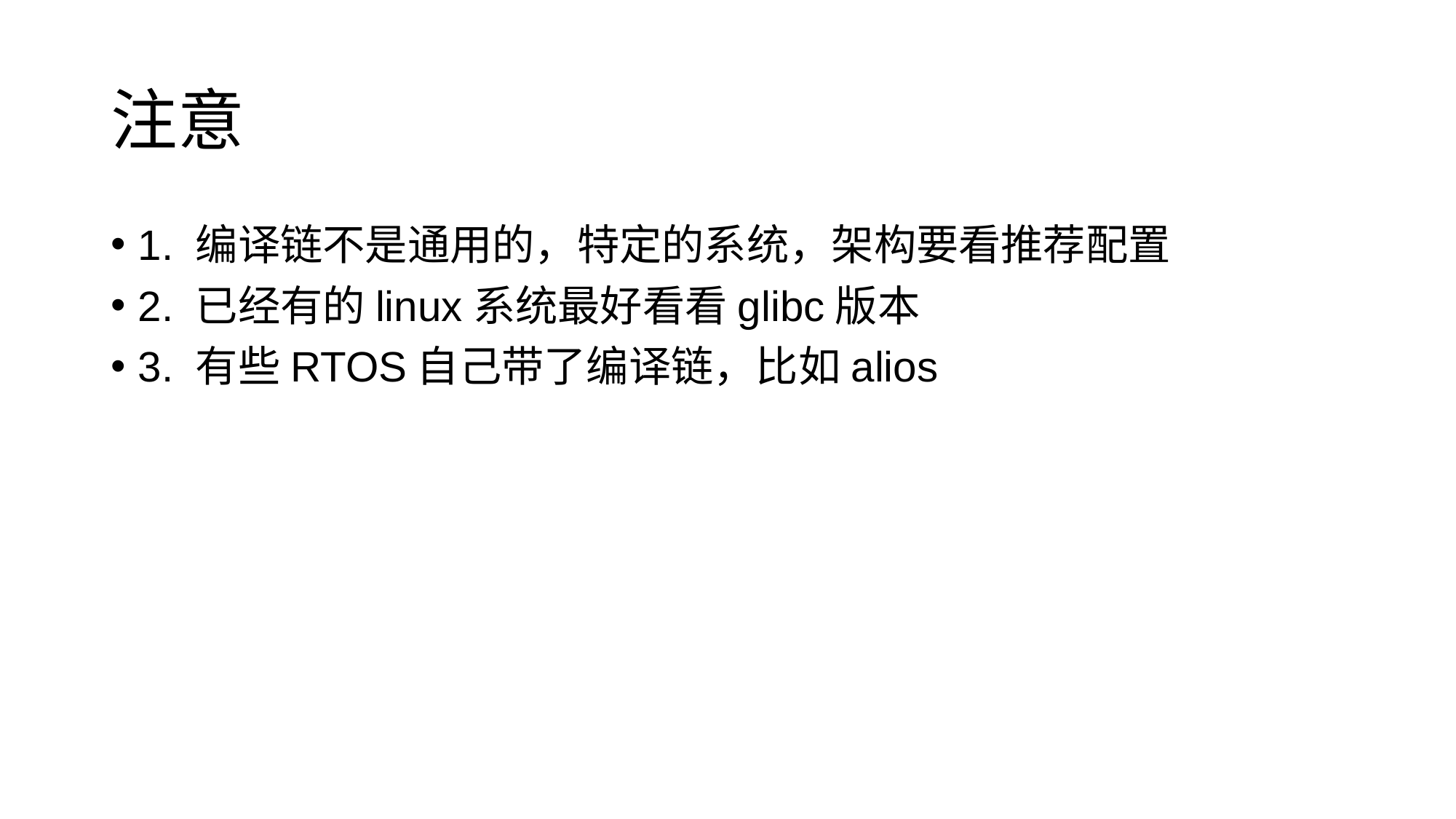

# 注意
1. 编译链不是通用的，特定的系统，架构要看推荐配置
2. 已经有的linux系统最好看看glibc版本
3. 有些RTOS自己带了编译链，比如alios